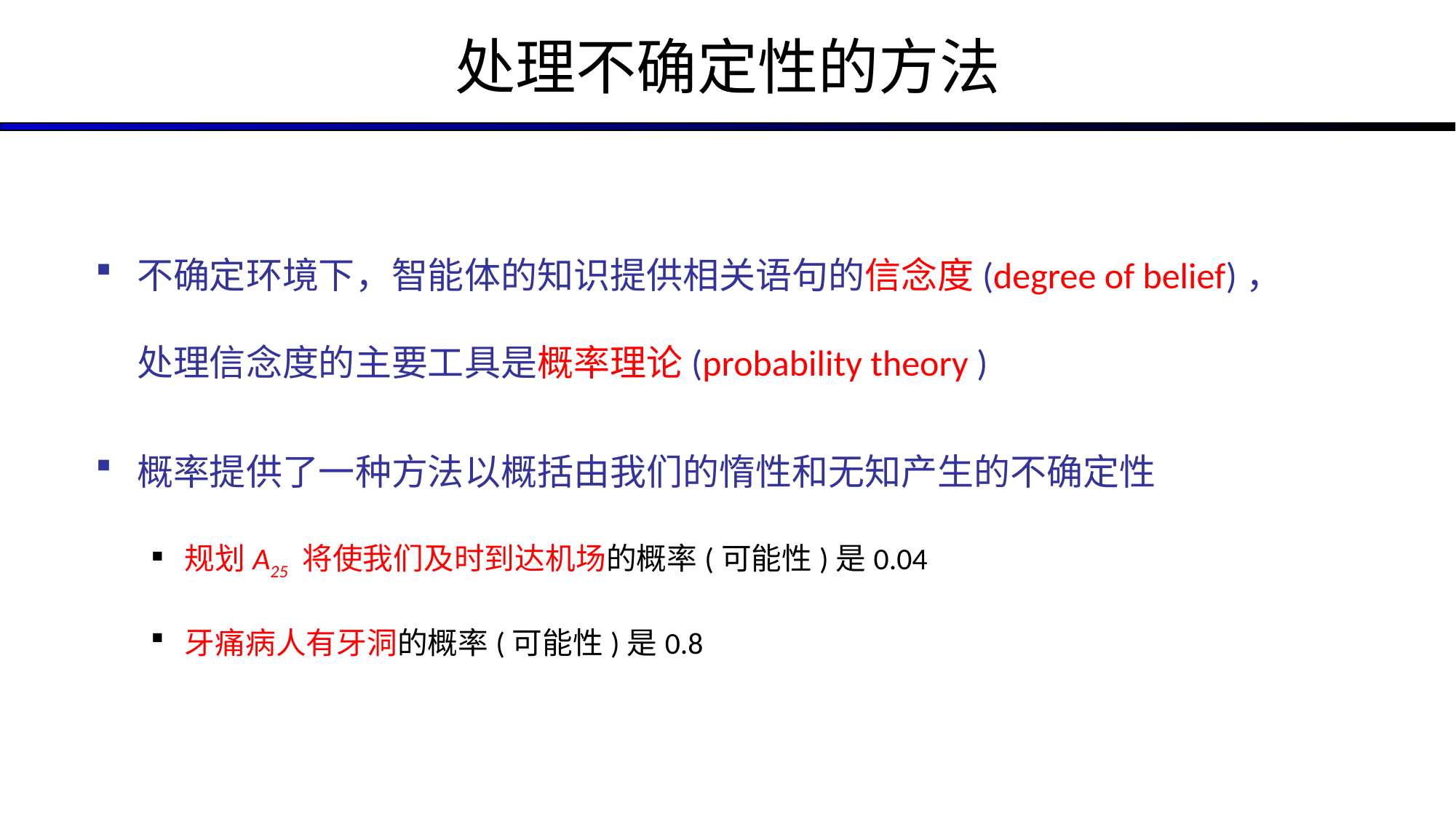

# 处理不确定性的方法

不确定环境下，智能体的知识提供相关语句的信念度(degree of belief)，处理信念度的主要工具是概率理论(probability theory )

概率提供了一种方法以概括由我们的惰性和无知产生的不确定性
规划A25 将使我们及时到达机场的概率(可能性)是0.04
牙痛病人有牙洞的概率(可能性)是0.8